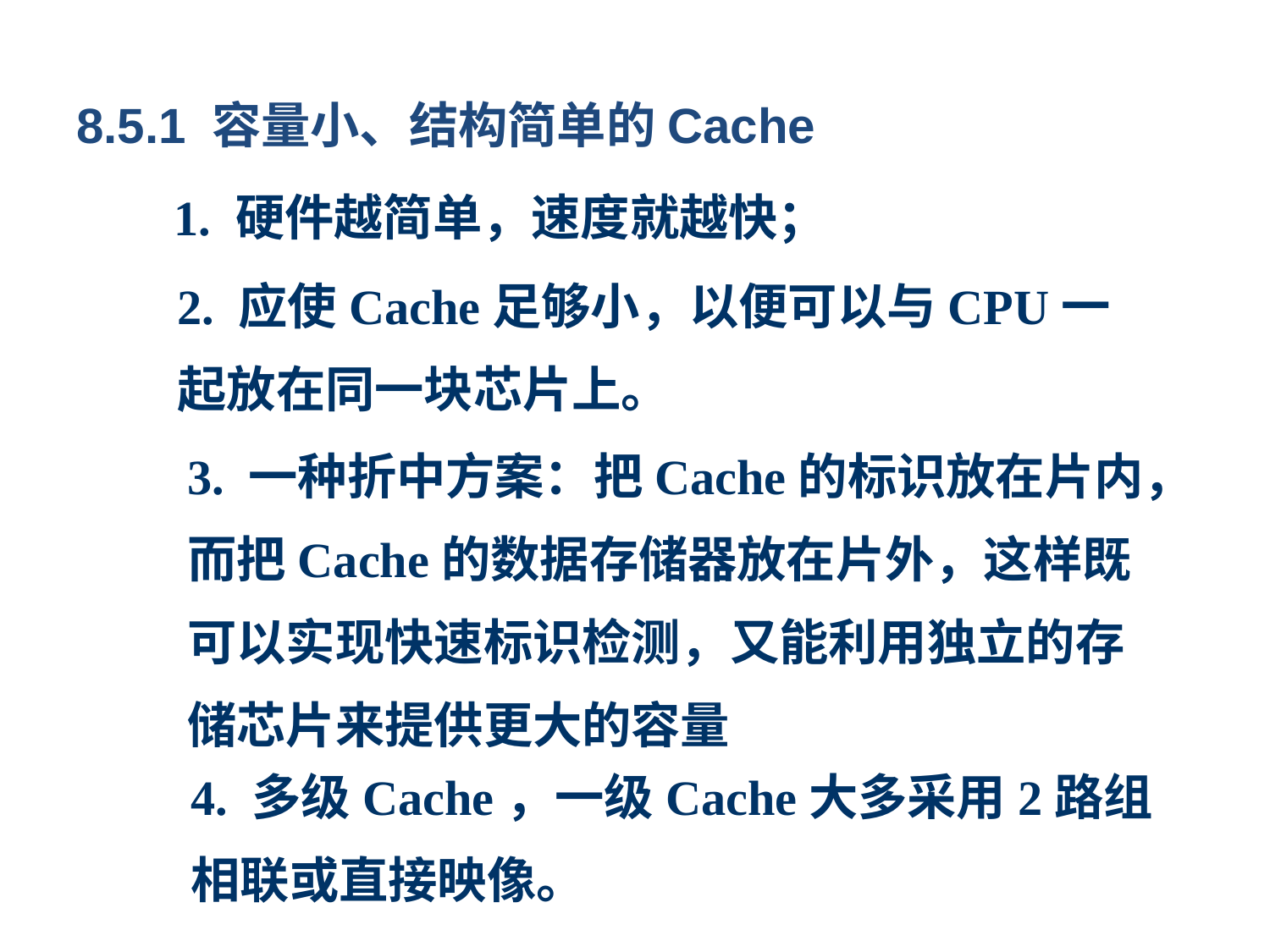

# 8.5.1 容量小、结构简单的Cache
1. 硬件越简单，速度就越快；
2. 应使Cache足够小，以便可以与CPU一起放在同一块芯片上。
3. 一种折中方案：把Cache的标识放在片内，而把Cache的数据存储器放在片外，这样既可以实现快速标识检测，又能利用独立的存储芯片来提供更大的容量
4. 多级Cache，一级Cache大多采用2路组相联或直接映像。